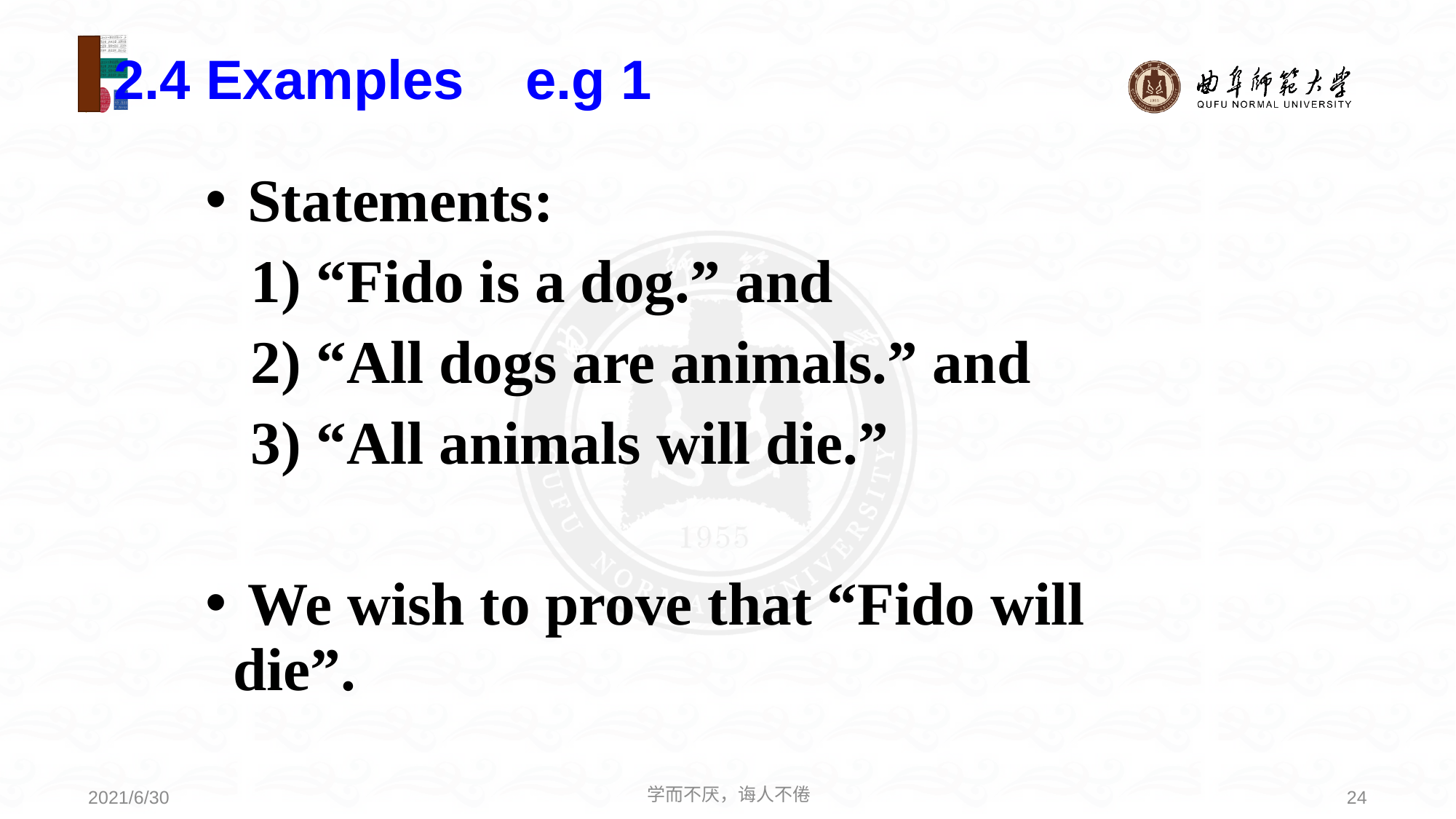

# 2.4 Examples    e.g 1
 Statements:
   1) “Fido is a dog.” and
   2) “All dogs are animals.” and
   3) “All animals will die.”

 We wish to prove that “Fido will die”.
学而不厌，诲人不倦
24
2021/6/30